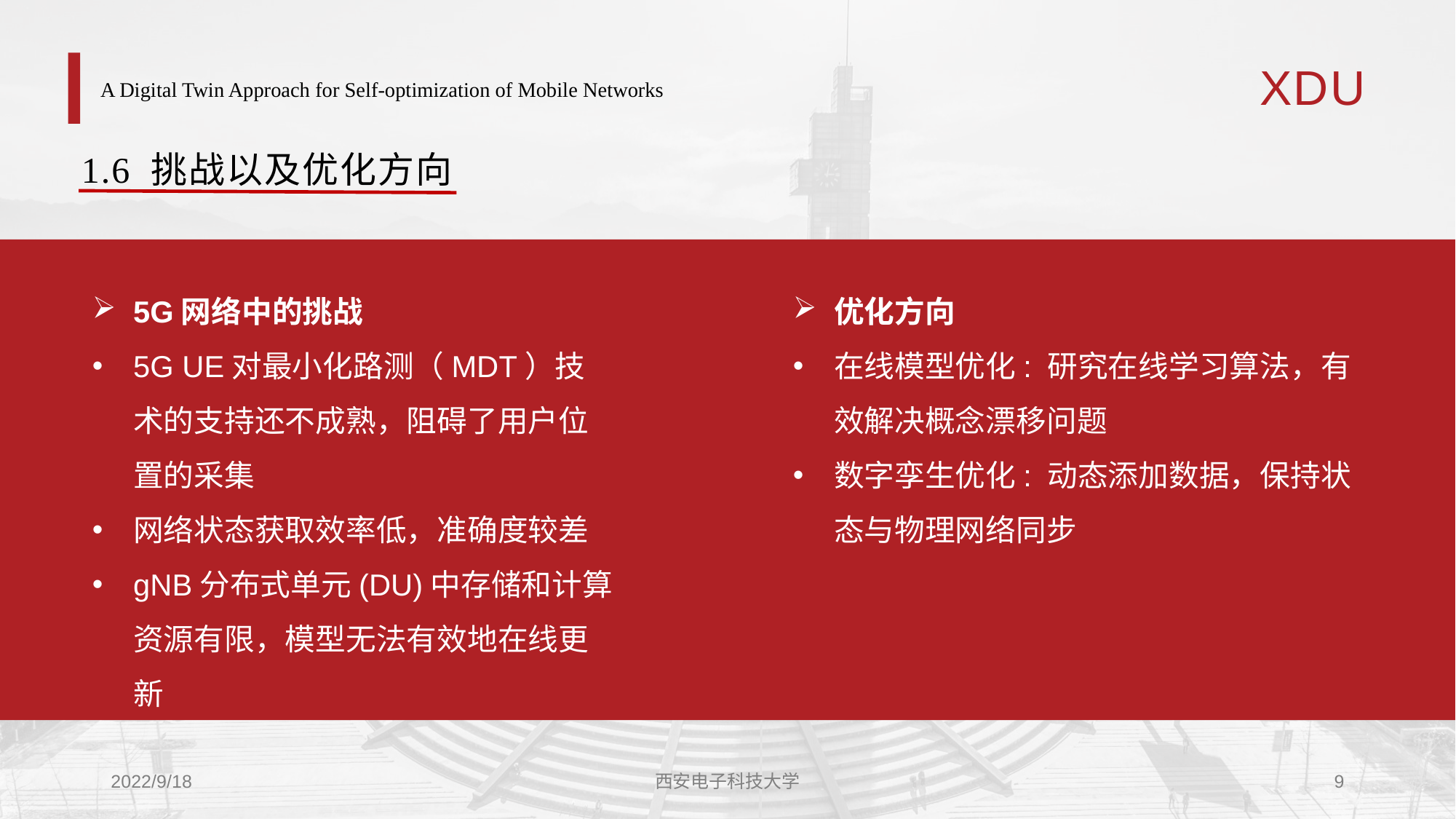

# A Digital Twin Approach for Self-optimization of Mobile Networks
1.6 挑战以及优化方向

5G网络中的挑战
5G UE对最小化路测（MDT）技术的支持还不成熟，阻碍了用户位置的采集
网络状态获取效率低，准确度较差
gNB分布式单元(DU)中存储和计算资源有限，模型无法有效地在线更新
优化方向
在线模型优化: 研究在线学习算法，有效解决概念漂移问题
数字孪生优化: 动态添加数据，保持状态与物理网络同步

2022/9/18
西安电子科技大学
9